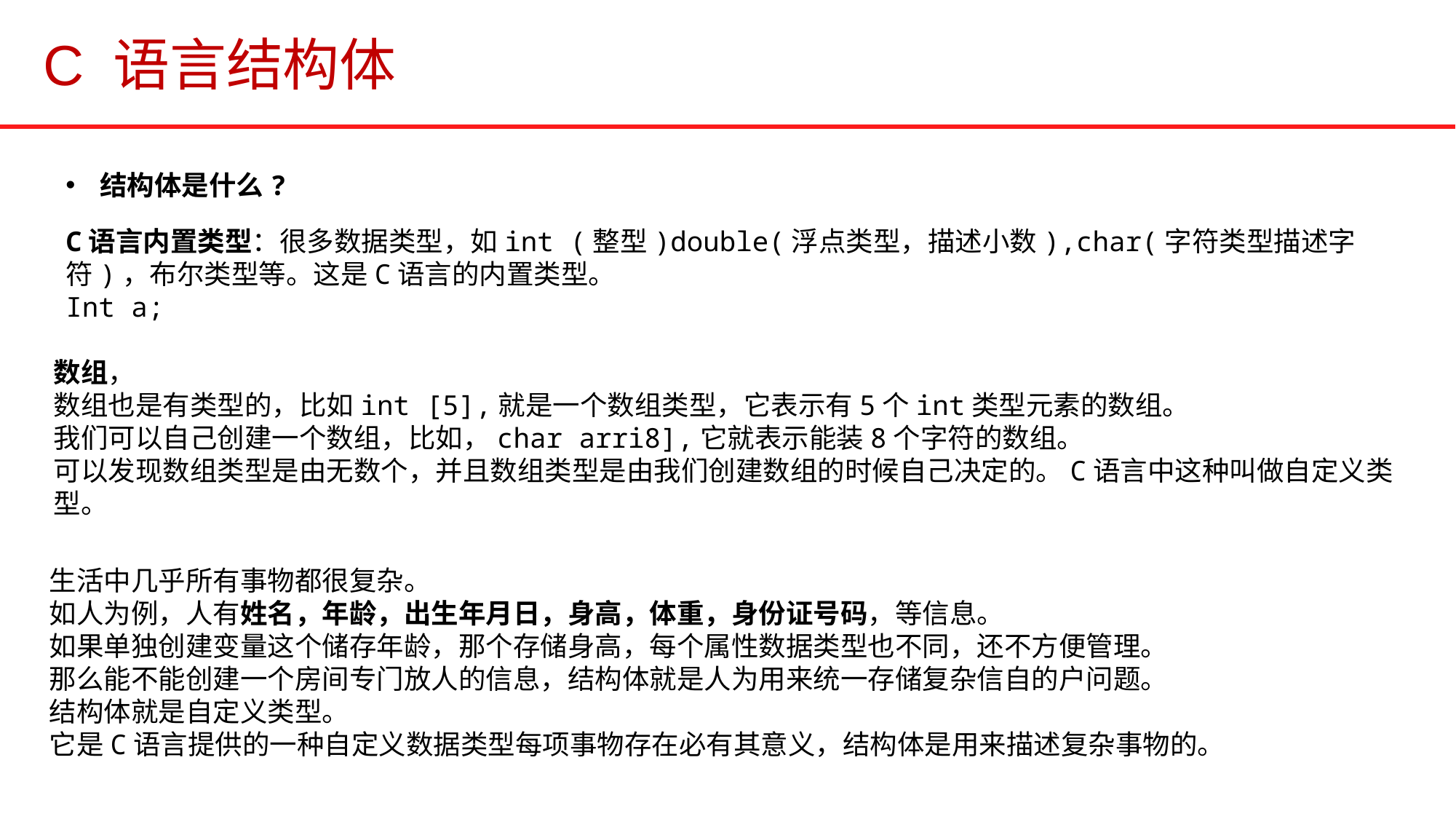

# C 语言结构体
结构体是什么?

C语言内置类型：很多数据类型，如int (整型)double(浮点类型，描述小数),char(字符类型描述字符)，布尔类型等。这是C语言的内置类型。
Int a;
数组，
数组也是有类型的，比如int [5],就是一个数组类型，它表示有5个int类型元素的数组。
我们可以自己创建一个数组，比如，char arri8],它就表示能装8个字符的数组。
可以发现数组类型是由无数个，并且数组类型是由我们创建数组的时候自己决定的。C语言中这种叫做自定义类型。
生活中几乎所有事物都很复杂。
如人为例，人有姓名，年龄，出生年月日，身高，体重，身份证号码，等信息。
如果单独创建变量这个储存年龄，那个存储身高，每个属性数据类型也不同，还不方便管理。
那么能不能创建一个房间专门放人的信息，结构体就是人为用来统一存储复杂信自的户问题。
结构体就是自定义类型。
它是C语言提供的一种自定义数据类型每项事物存在必有其意义，结构体是用来描述复杂事物的。